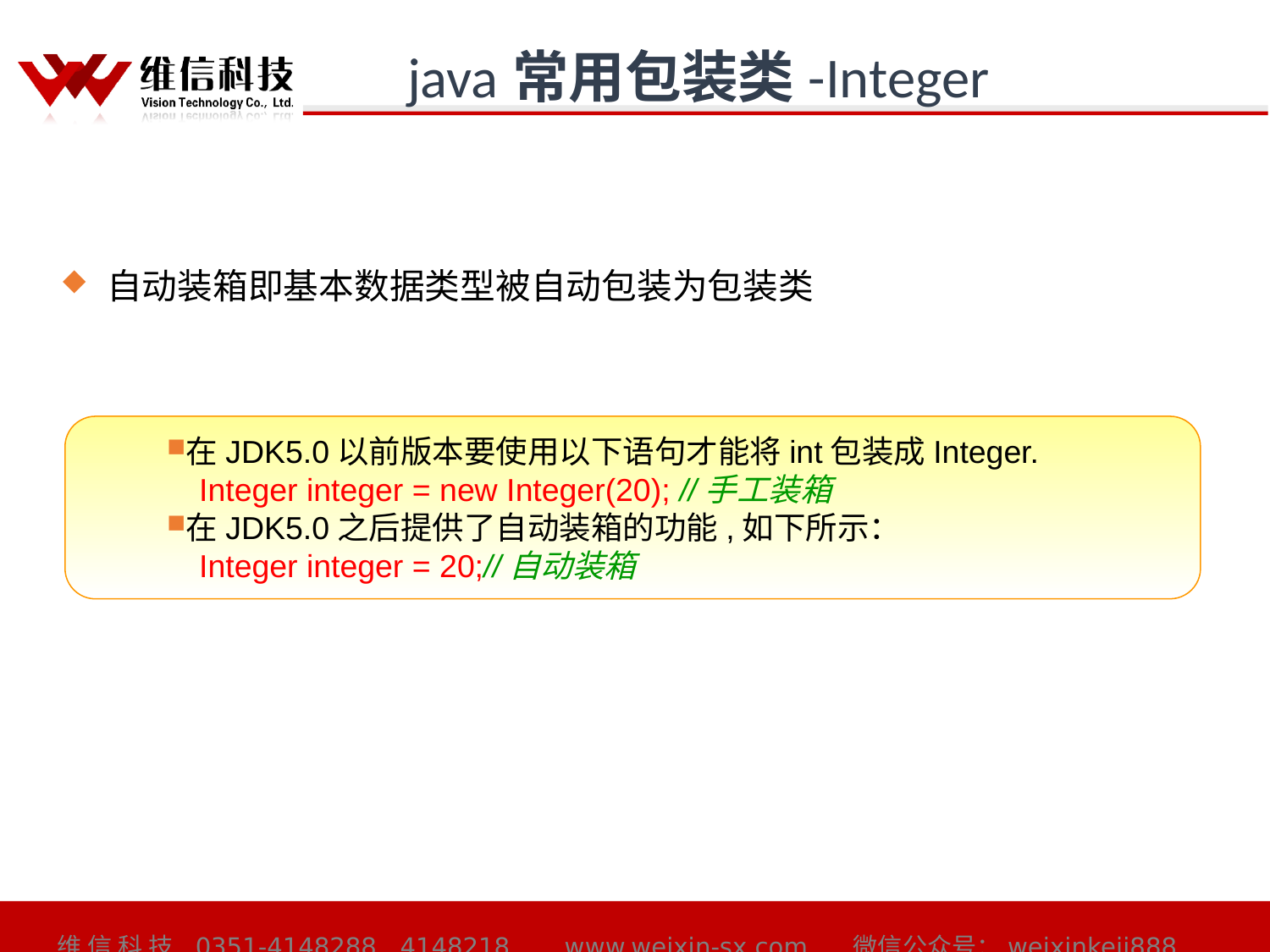

java常用包装类-Integer
 自动装箱即基本数据类型被自动包装为包装类
在JDK5.0以前版本要使用以下语句才能将int包装成Integer.
       Integer integer = new Integer(20); //手工装箱
在JDK5.0之后提供了自动装箱的功能,如下所示：
       Integer integer = 20;//自动装箱